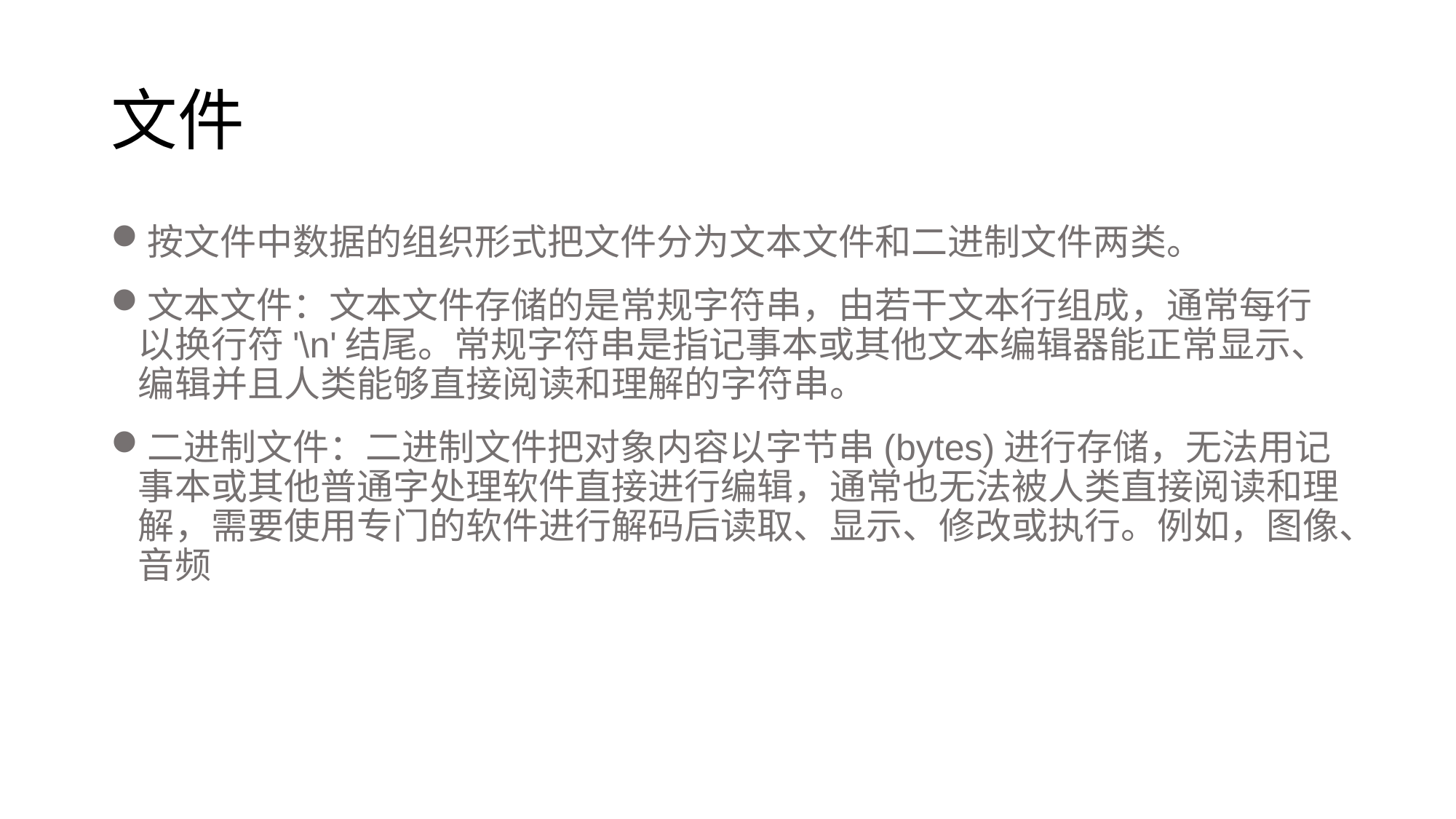

# 文件
按文件中数据的组织形式把文件分为文本文件和二进制文件两类。
文本文件：文本文件存储的是常规字符串，由若干文本行组成，通常每行以换行符'\n'结尾。常规字符串是指记事本或其他文本编辑器能正常显示、编辑并且人类能够直接阅读和理解的字符串。
二进制文件：二进制文件把对象内容以字节串(bytes)进行存储，无法用记事本或其他普通字处理软件直接进行编辑，通常也无法被人类直接阅读和理解，需要使用专门的软件进行解码后读取、显示、修改或执行。例如，图像、音频